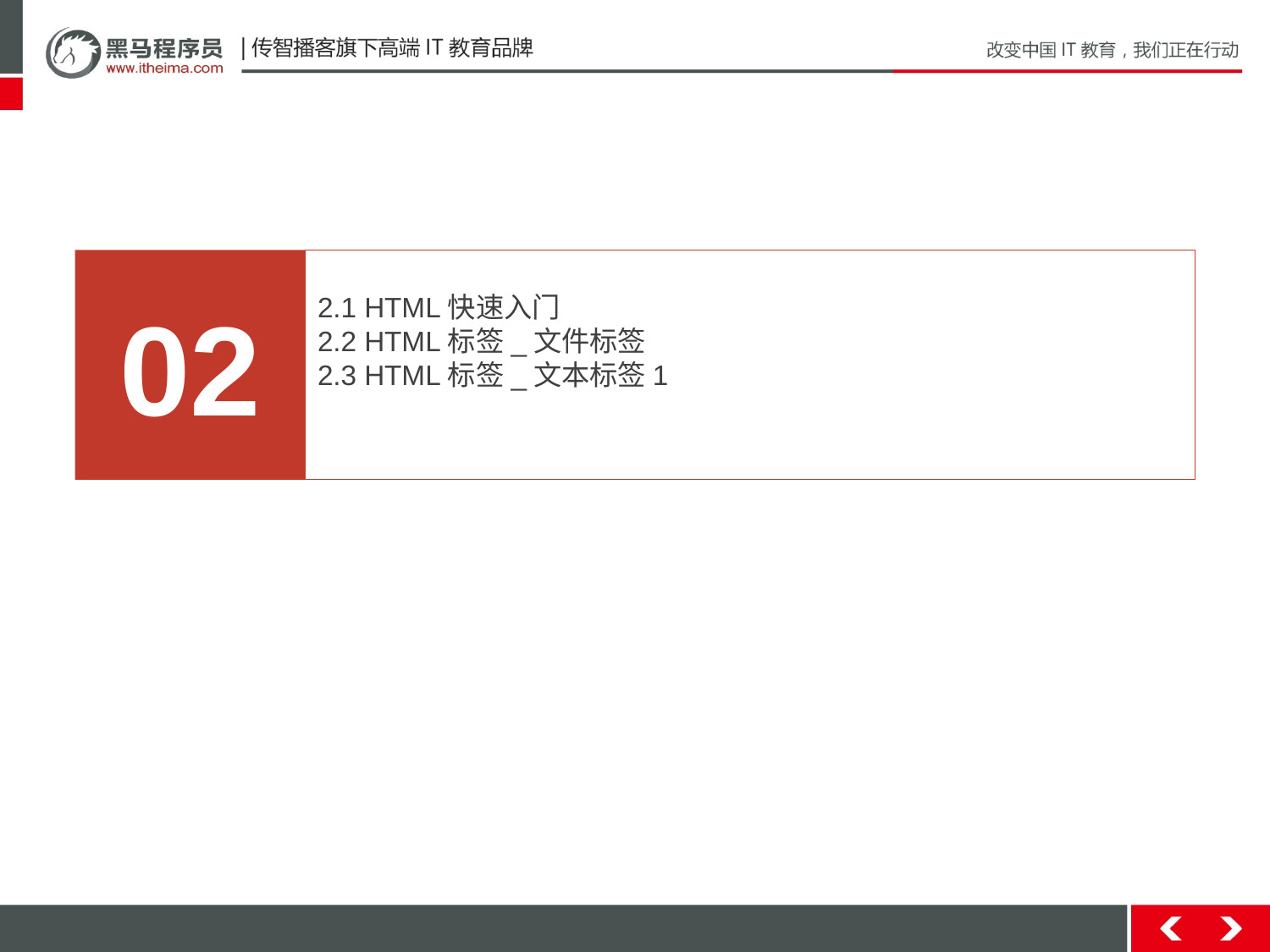

02

2.1 HTML快速入门
2.2 HTML标签_文件标签
2.3 HTML标签_文本标签1